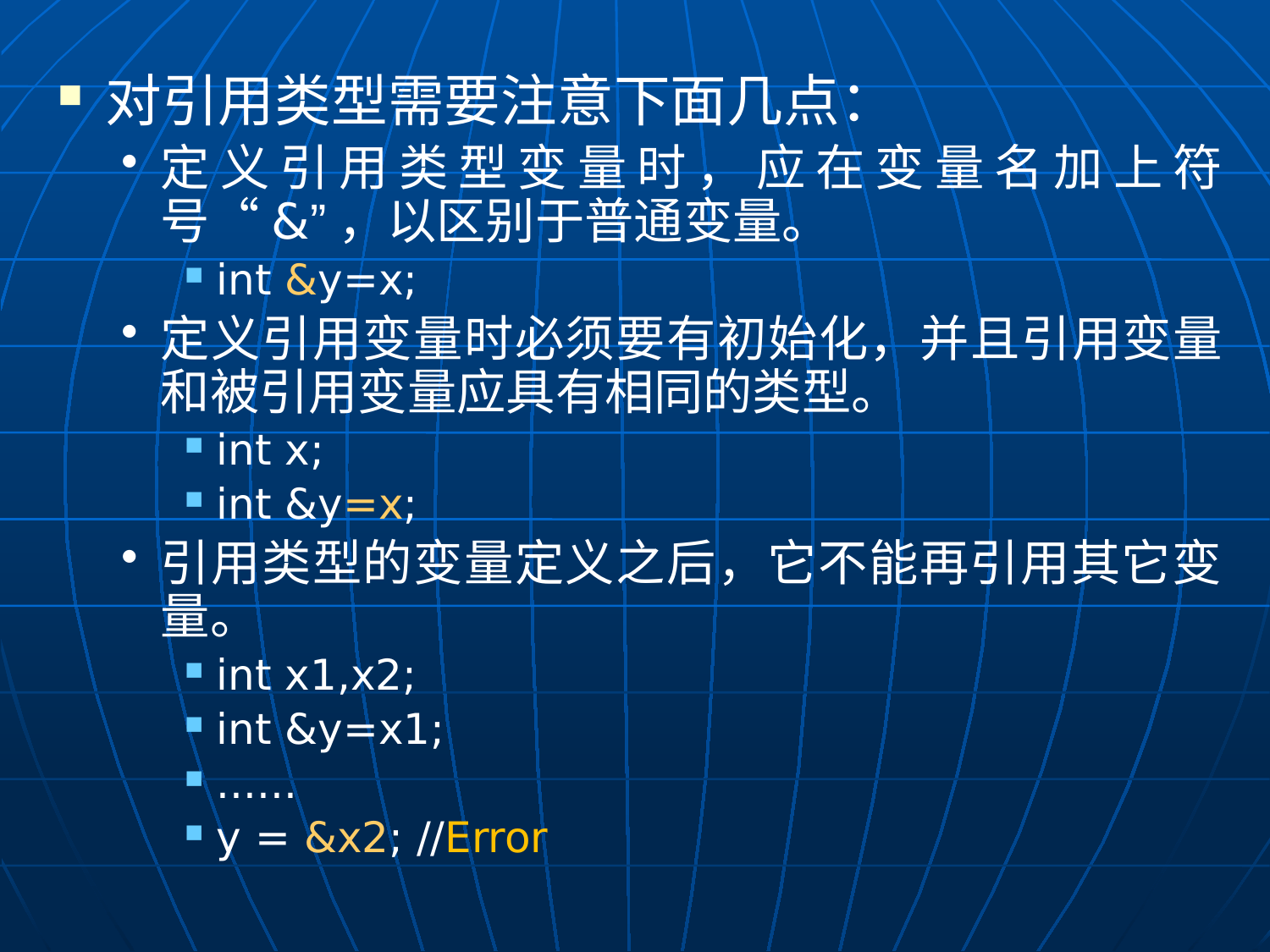

对引用类型需要注意下面几点：
定义引用类型变量时，应在变量名加上符号“&”，以区别于普通变量。
int &y=x;
定义引用变量时必须要有初始化，并且引用变量和被引用变量应具有相同的类型。
int x;
int &y=x;
引用类型的变量定义之后，它不能再引用其它变量。
int x1,x2;
int &y=x1;
......
y = &x2; //Error